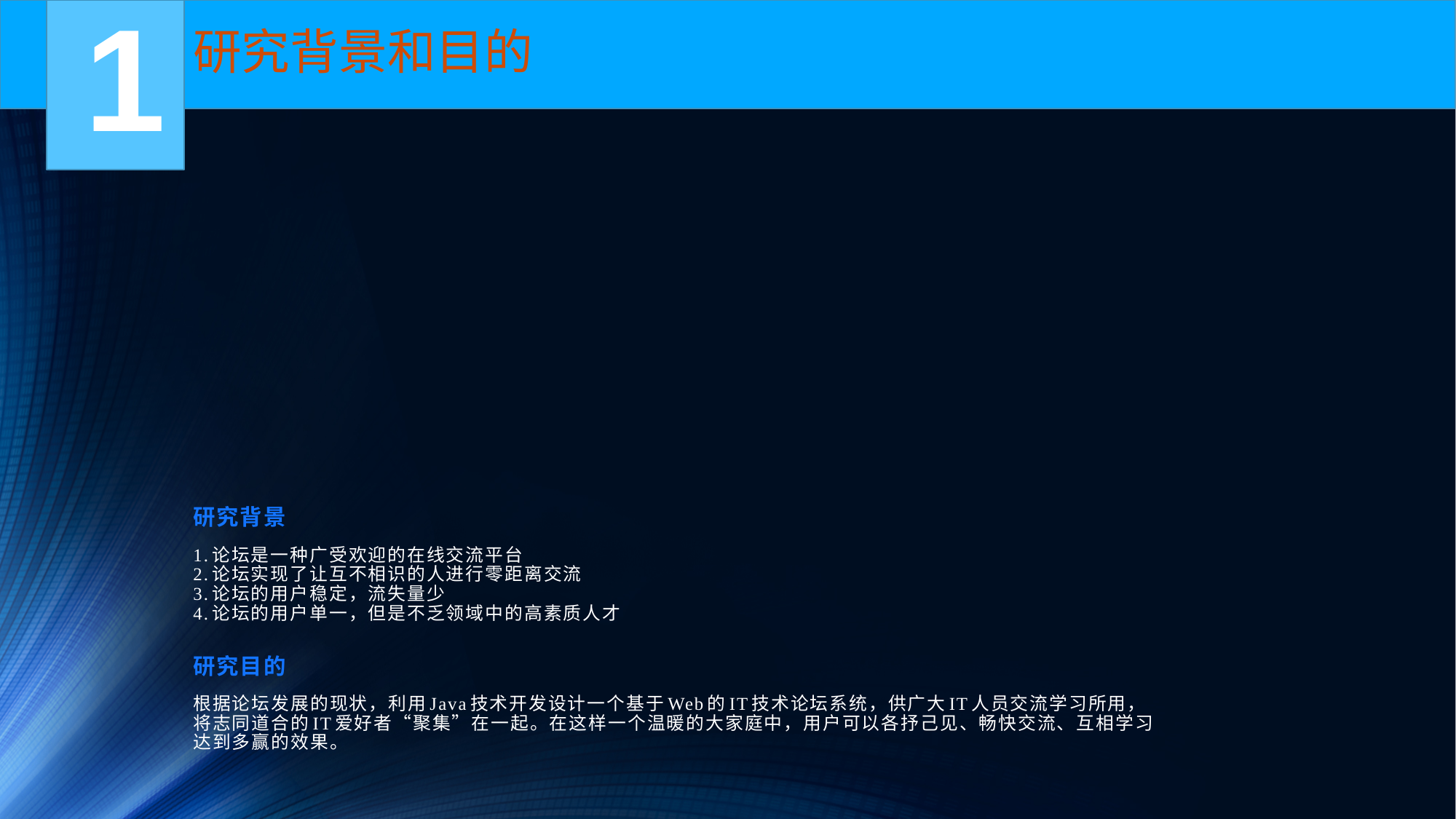

1
研究背景和目的
# 研究背景 1.论坛是一种广受欢迎的在线交流平台 2.论坛实现了让互不相识的人进行零距离交流 3.论坛的用户稳定，流失量少 4.论坛的用户单一，但是不乏领域中的高素质人才 研究目的 根据论坛发展的现状，利用Java技术开发设计一个基于Web的IT技术论坛系统，供广大IT人员交流学习所用，将志同道合的IT爱好者“聚集”在一起。在这样一个温暖的大家庭中，用户可以各抒己见、畅快交流、互相学习达到多赢的效果。